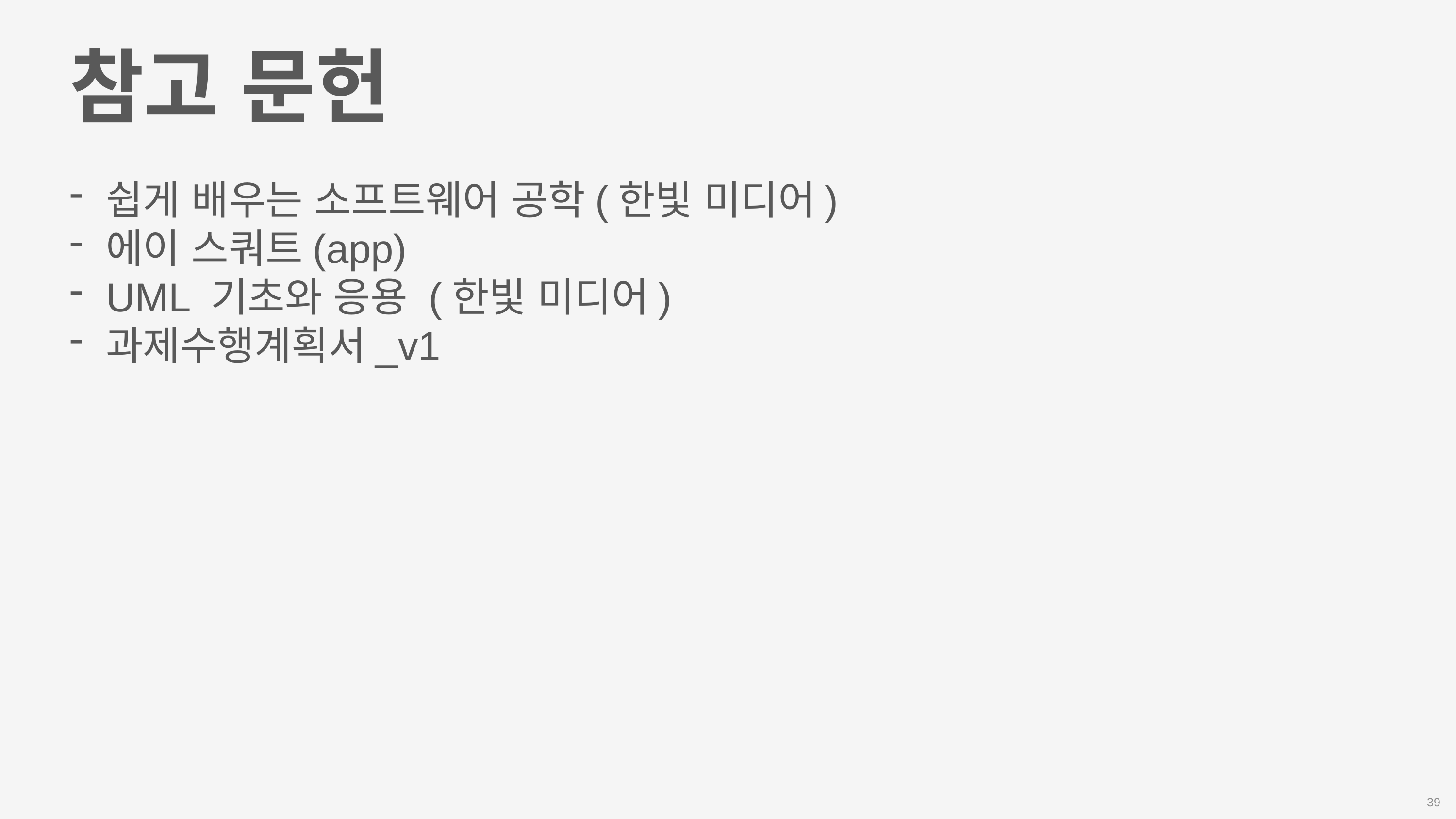

참고 문헌
쉽게 배우는 소프트웨어 공학(한빛 미디어)
에이 스쿼트(app)
UML 기초와 응용 (한빛 미디어)
과제수행계획서_v1
39